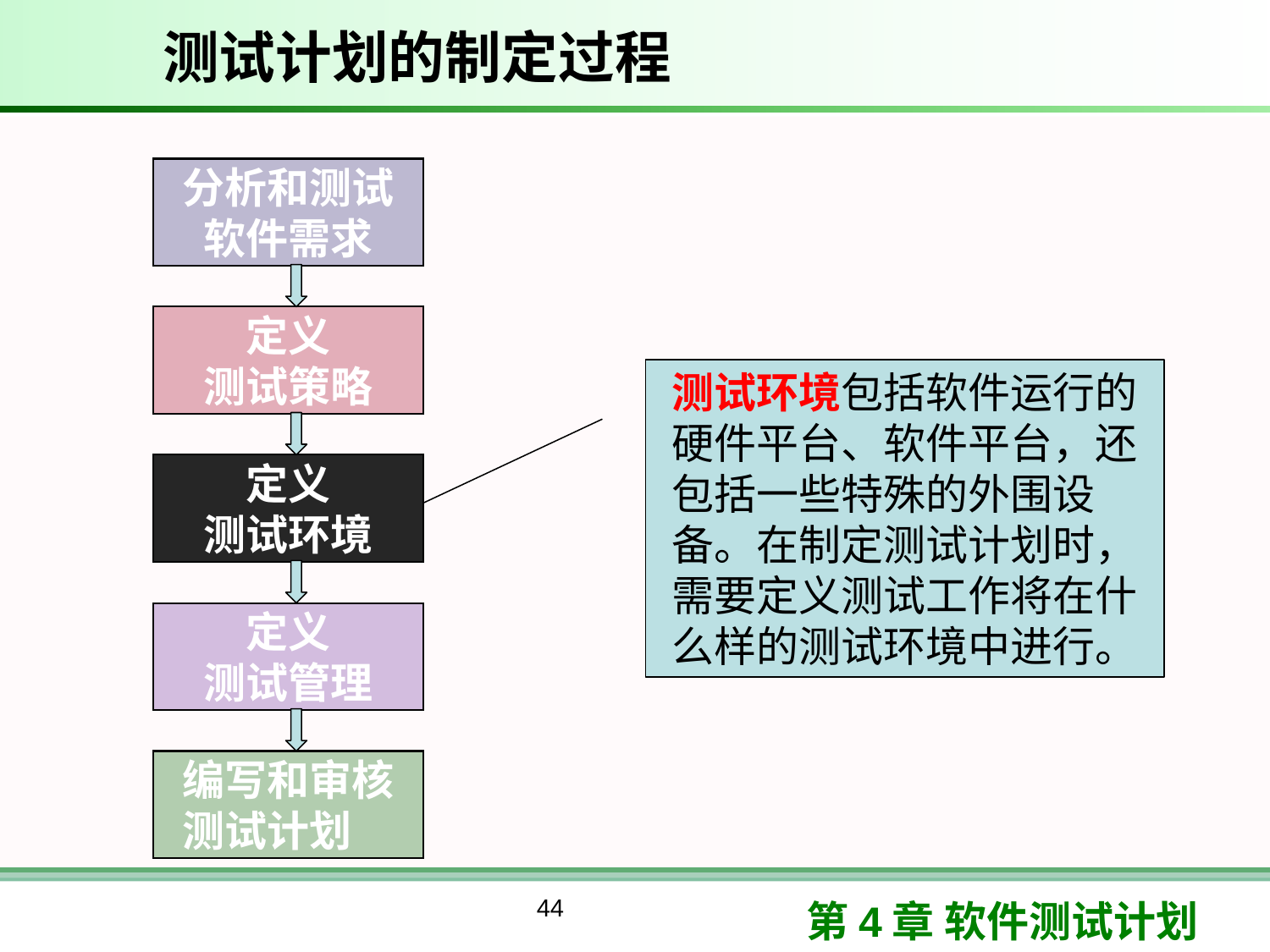

# 测试计划的制定过程
分析和测试软件需求

定义
测试策略
测试环境包括软件运行的硬件平台、软件平台，还包括一些特殊的外围设备。在制定测试计划时，需要定义测试工作将在什么样的测试环境中进行。

定义
测试环境

定义
测试管理

编写和审核
测试计划
44